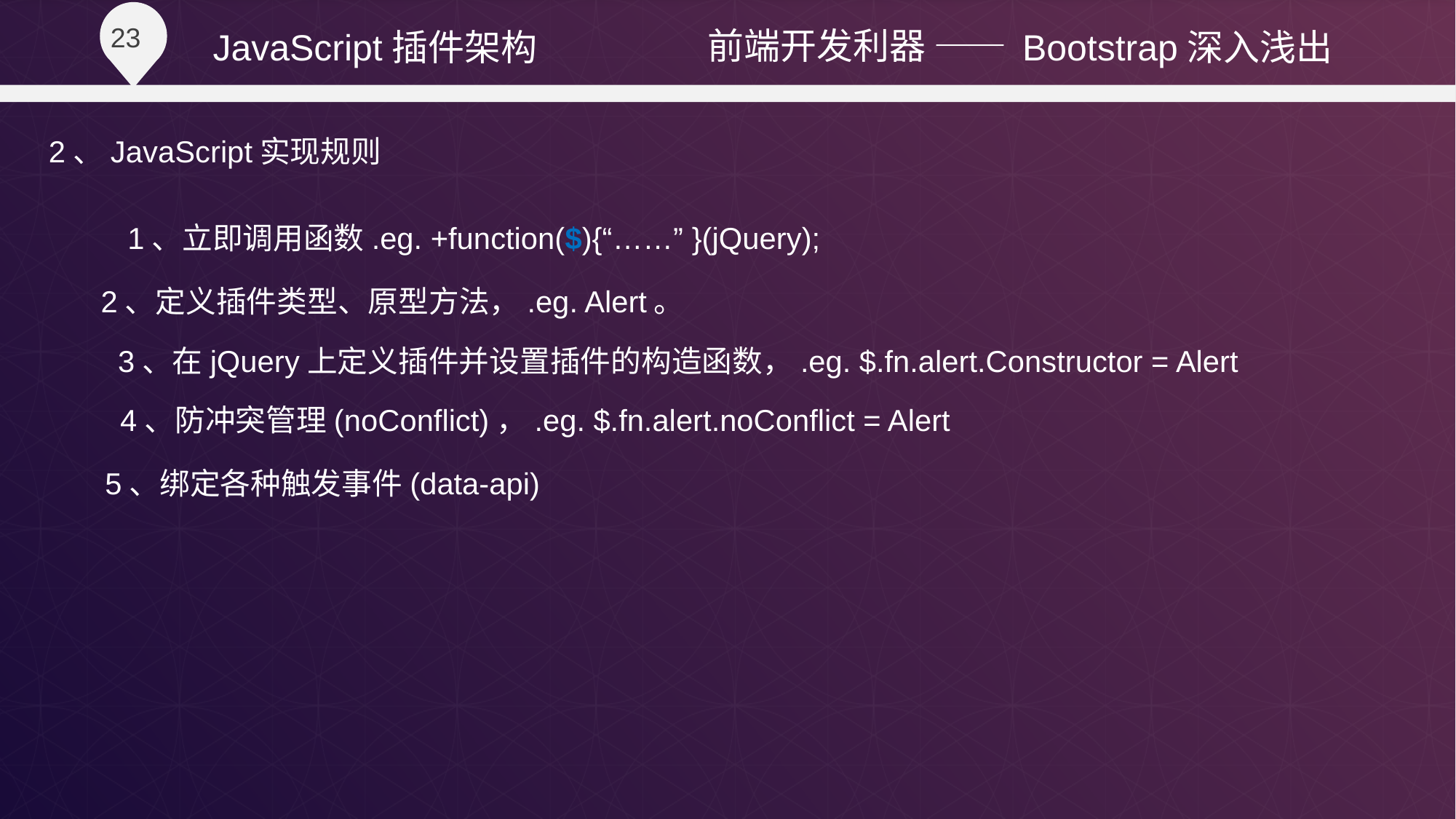

JavaScript插件架构
2、JavaScript实现规则
1、立即调用函数.eg. +function($){“……” }(jQuery);
2、定义插件类型、原型方法，.eg. Alert。
3、在jQuery上定义插件并设置插件的构造函数，.eg. $.fn.alert.Constructor = Alert
4、防冲突管理(noConflict)，.eg. $.fn.alert.noConflict = Alert
5、绑定各种触发事件(data-api)